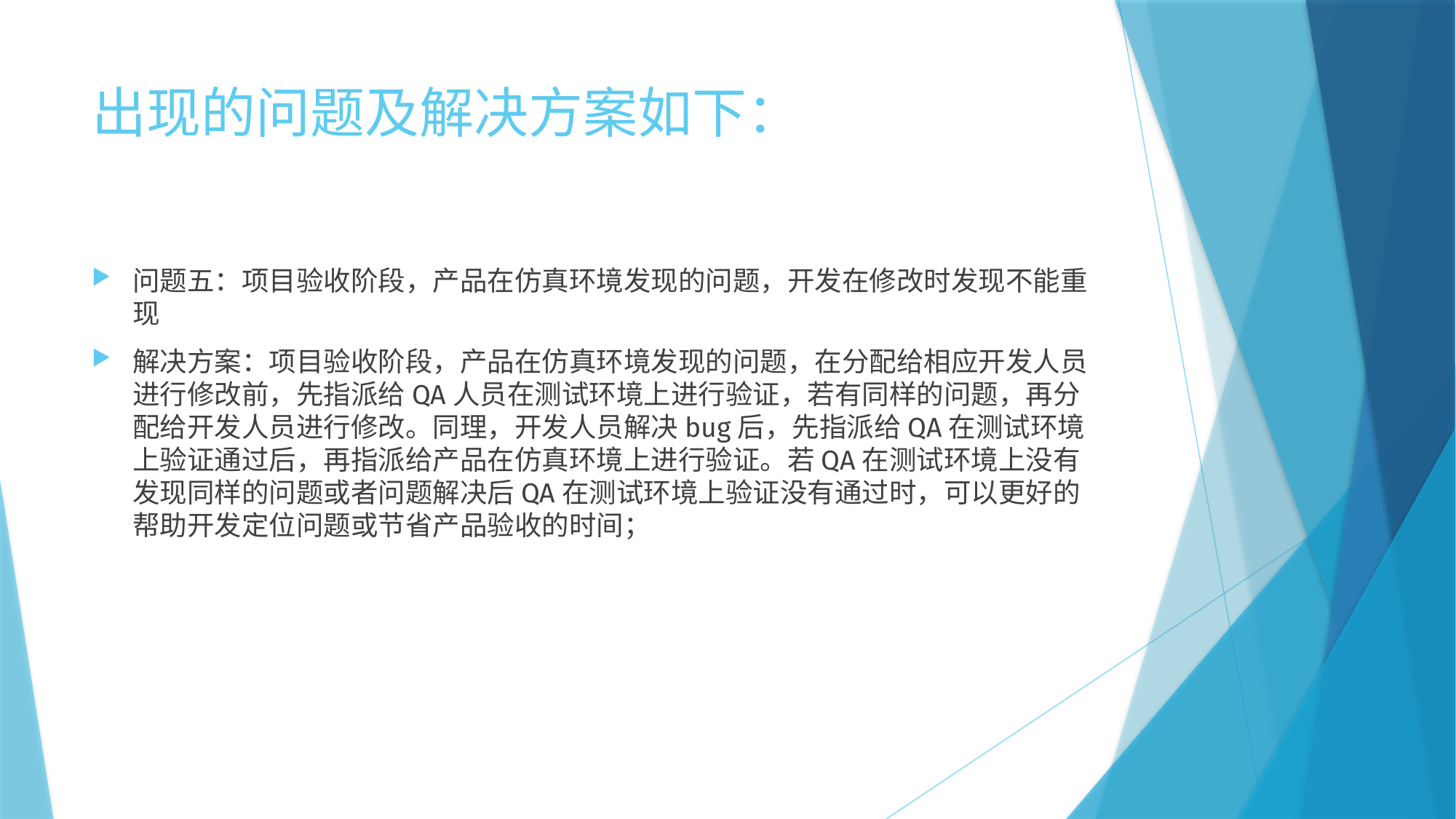

# 出现的问题及解决方案如下：
问题五：项目验收阶段，产品在仿真环境发现的问题，开发在修改时发现不能重现
解决方案：项目验收阶段，产品在仿真环境发现的问题，在分配给相应开发人员进行修改前，先指派给QA人员在测试环境上进行验证，若有同样的问题，再分配给开发人员进行修改。同理，开发人员解决bug后，先指派给QA在测试环境上验证通过后，再指派给产品在仿真环境上进行验证。若QA在测试环境上没有发现同样的问题或者问题解决后QA在测试环境上验证没有通过时，可以更好的帮助开发定位问题或节省产品验收的时间；